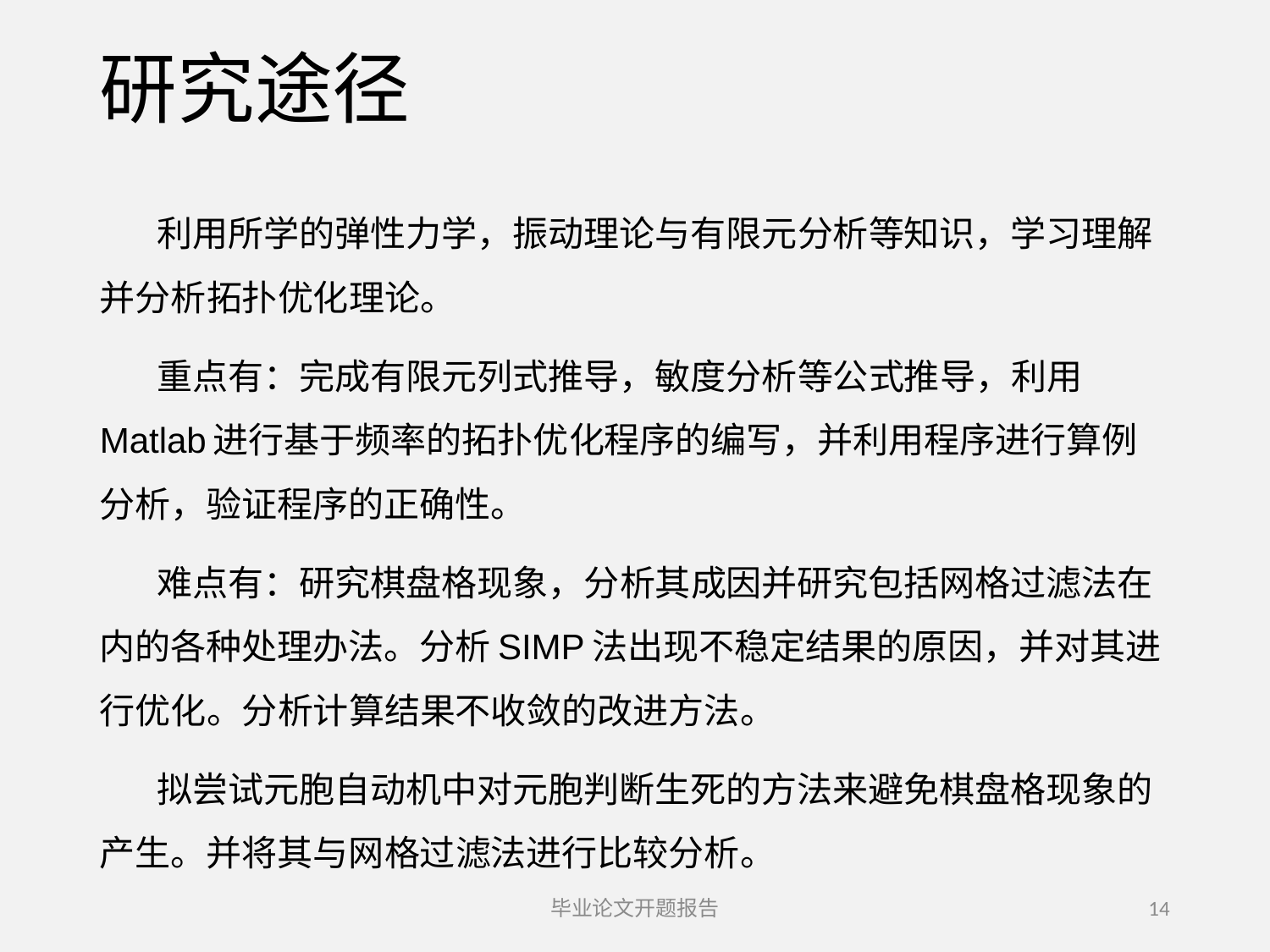

研究途径
利用所学的弹性力学，振动理论与有限元分析等知识，学习理解并分析拓扑优化理论。
重点有：完成有限元列式推导，敏度分析等公式推导，利用Matlab进行基于频率的拓扑优化程序的编写，并利用程序进行算例分析，验证程序的正确性。
难点有：研究棋盘格现象，分析其成因并研究包括网格过滤法在内的各种处理办法。分析SIMP法出现不稳定结果的原因，并对其进行优化。分析计算结果不收敛的改进方法。
拟尝试元胞自动机中对元胞判断生死的方法来避免棋盘格现象的产生。并将其与网格过滤法进行比较分析。
毕业论文开题报告
14